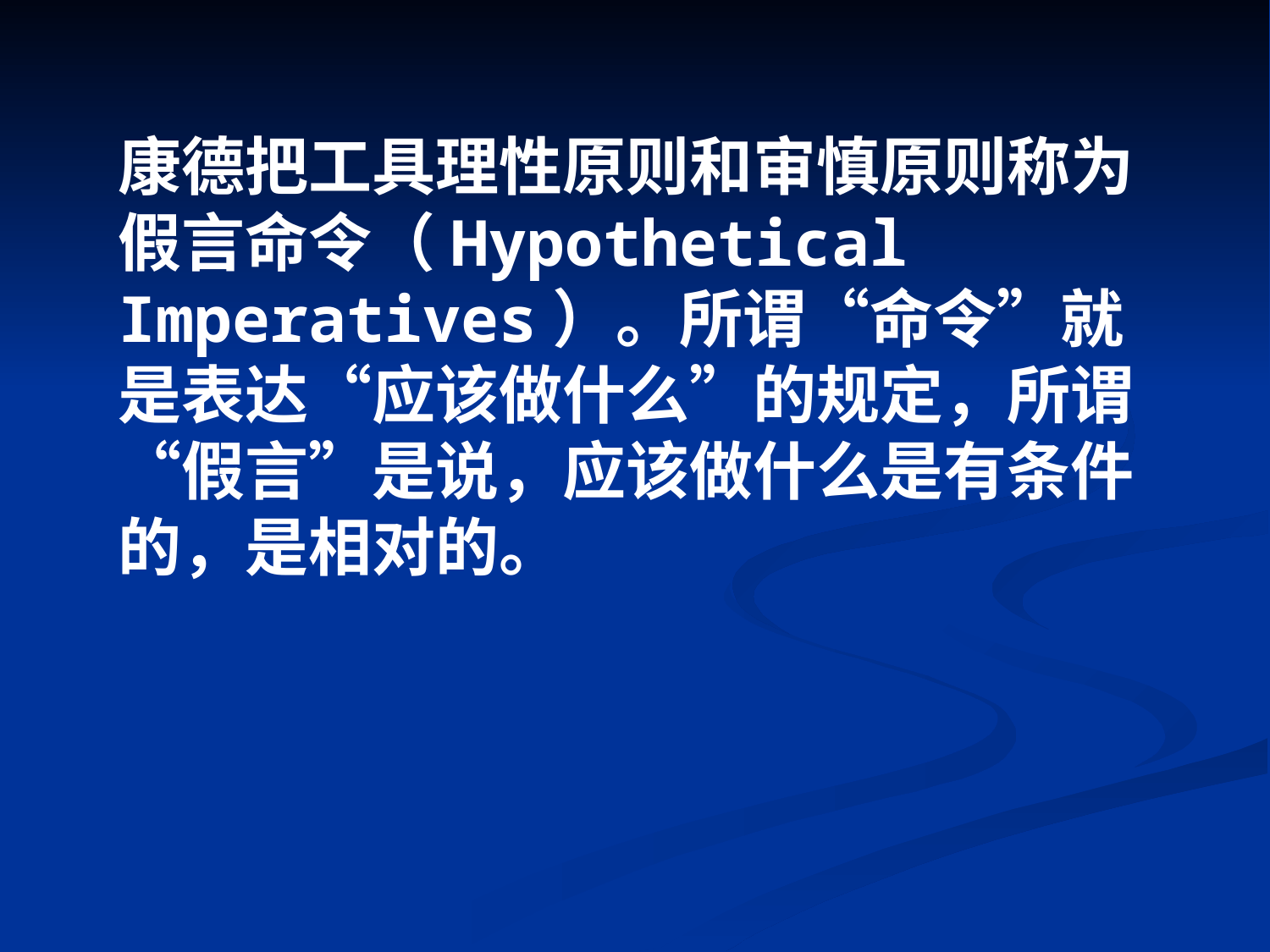

康德把工具理性原则和审慎原则称为假言命令（Hypothetical Imperatives）。所谓“命令”就是表达“应该做什么”的规定，所谓“假言”是说，应该做什么是有条件的，是相对的。